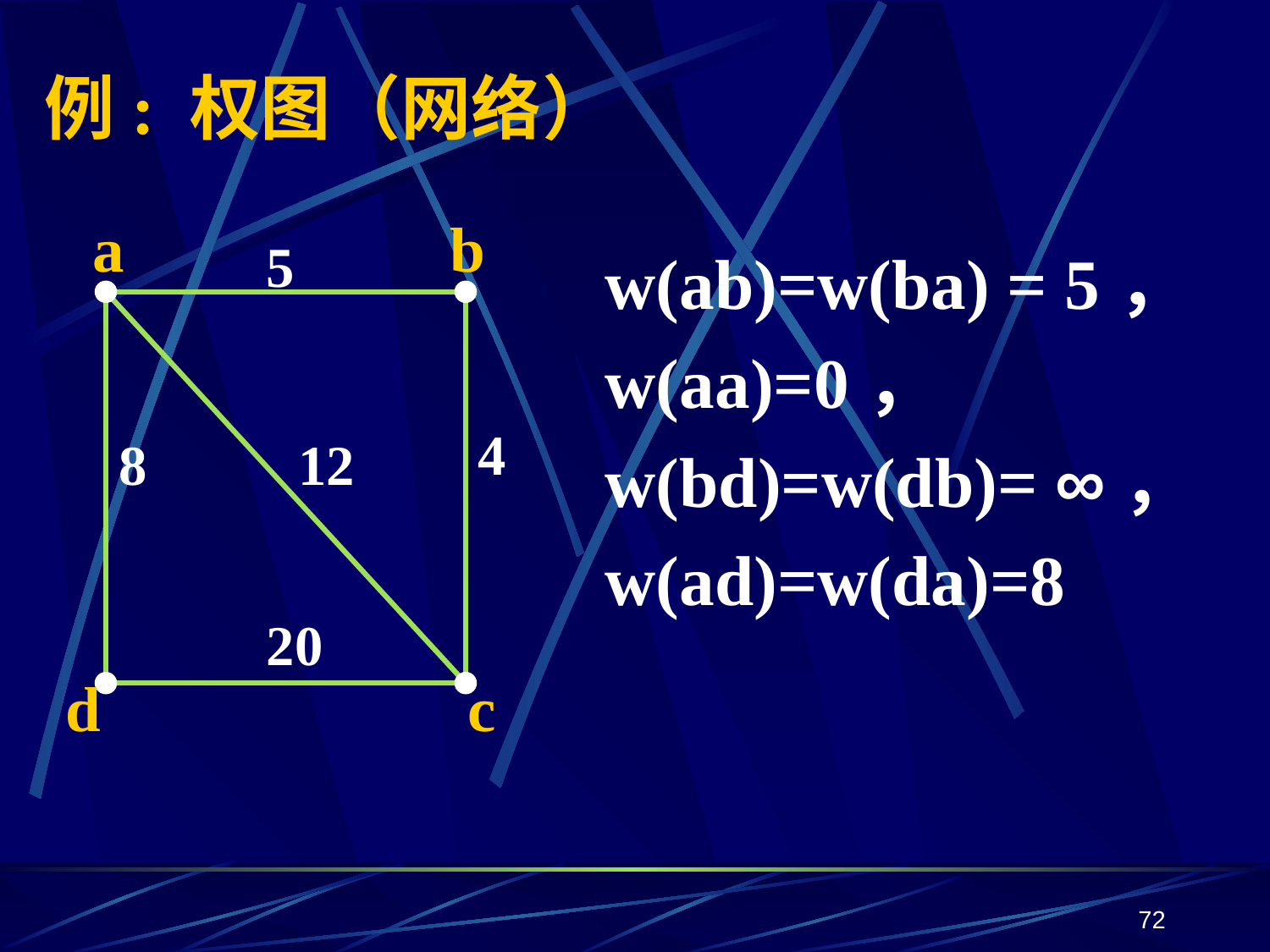

# 例: 权图（网络）
b
a
5

4
8
12
20
d
c

w(ab)=w(ba) = 5，
w(aa)=0，
w(bd)=w(db)= ∞，
w(ad)=w(da)=8

72